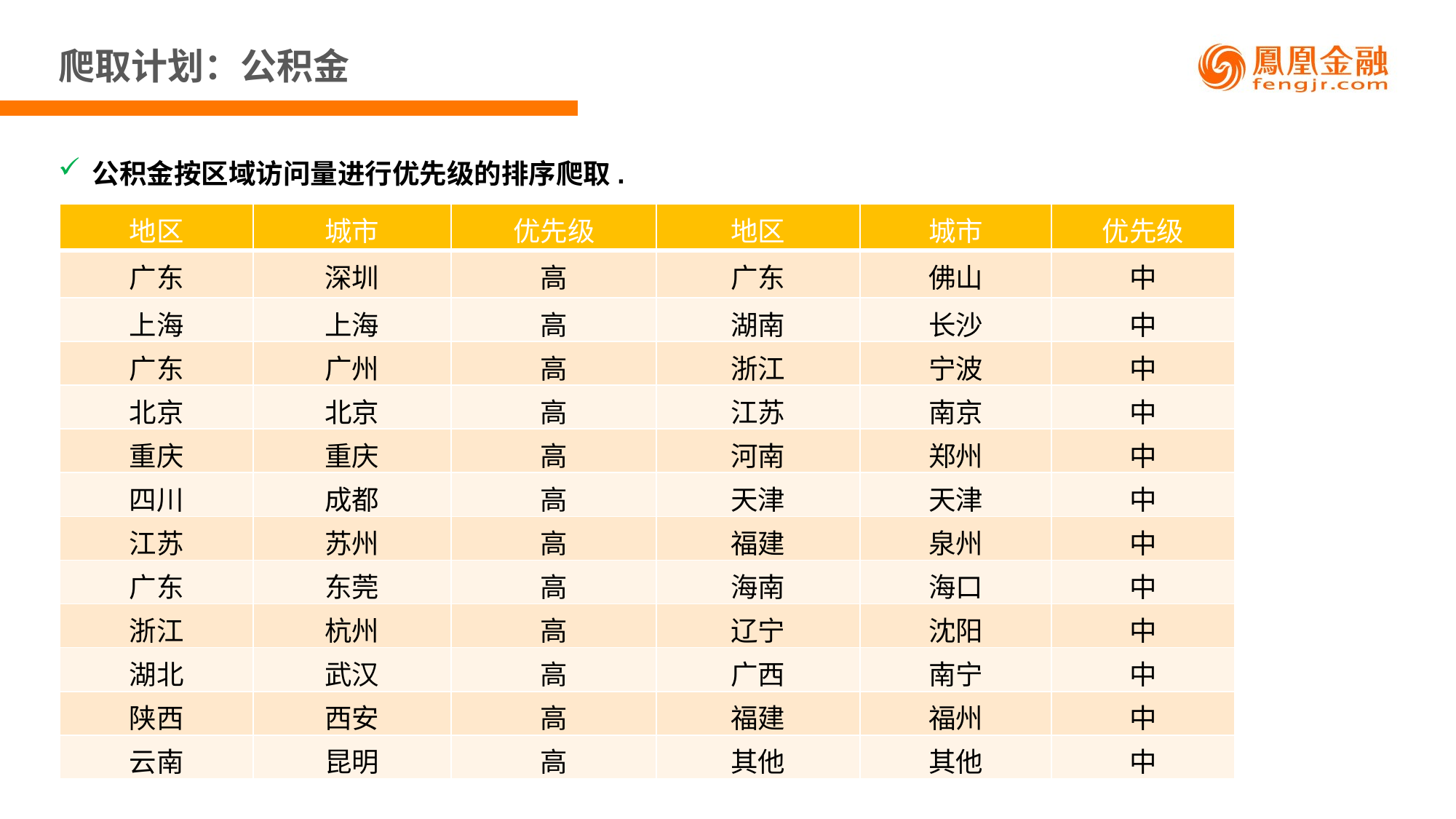

爬取计划：公积金
公积金按区域访问量进行优先级的排序爬取.
| 地区 | 城市 | 优先级 | 地区 | 城市 | 优先级 |
| --- | --- | --- | --- | --- | --- |
| 广东 | 深圳 | 高 | 广东 | 佛山 | 中 |
| 上海 | 上海 | 高 | 湖南 | 长沙 | 中 |
| 广东 | 广州 | 高 | 浙江 | 宁波 | 中 |
| 北京 | 北京 | 高 | 江苏 | 南京 | 中 |
| 重庆 | 重庆 | 高 | 河南 | 郑州 | 中 |
| 四川 | 成都 | 高 | 天津 | 天津 | 中 |
| 江苏 | 苏州 | 高 | 福建 | 泉州 | 中 |
| 广东 | 东莞 | 高 | 海南 | 海口 | 中 |
| 浙江 | 杭州 | 高 | 辽宁 | 沈阳 | 中 |
| 湖北 | 武汉 | 高 | 广西 | 南宁 | 中 |
| 陕西 | 西安 | 高 | 福建 | 福州 | 中 |
| 云南 | 昆明 | 高 | 其他 | 其他 | 中 |